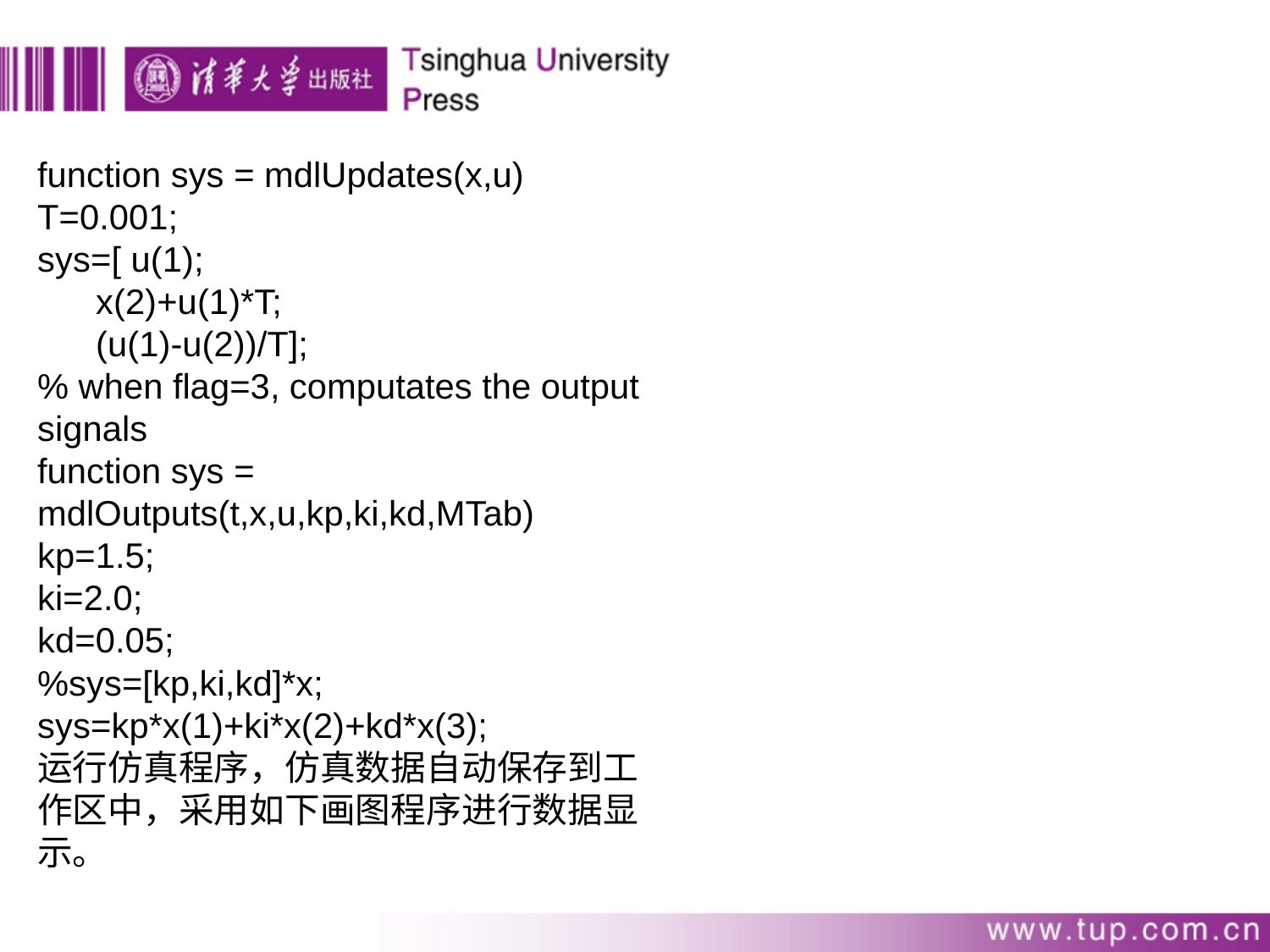

function sys = mdlUpdates(x,u)
T=0.001;
sys=[ u(1);
      x(2)+u(1)*T;
      (u(1)-u(2))/T];
% when flag=3, computates the output signals
function sys = mdlOutputs(t,x,u,kp,ki,kd,MTab)
kp=1.5;
ki=2.0;
kd=0.05;
%sys=[kp,ki,kd]*x;
sys=kp*x(1)+ki*x(2)+kd*x(3);
运行仿真程序，仿真数据自动保存到工作区中，采用如下画图程序进行数据显示。